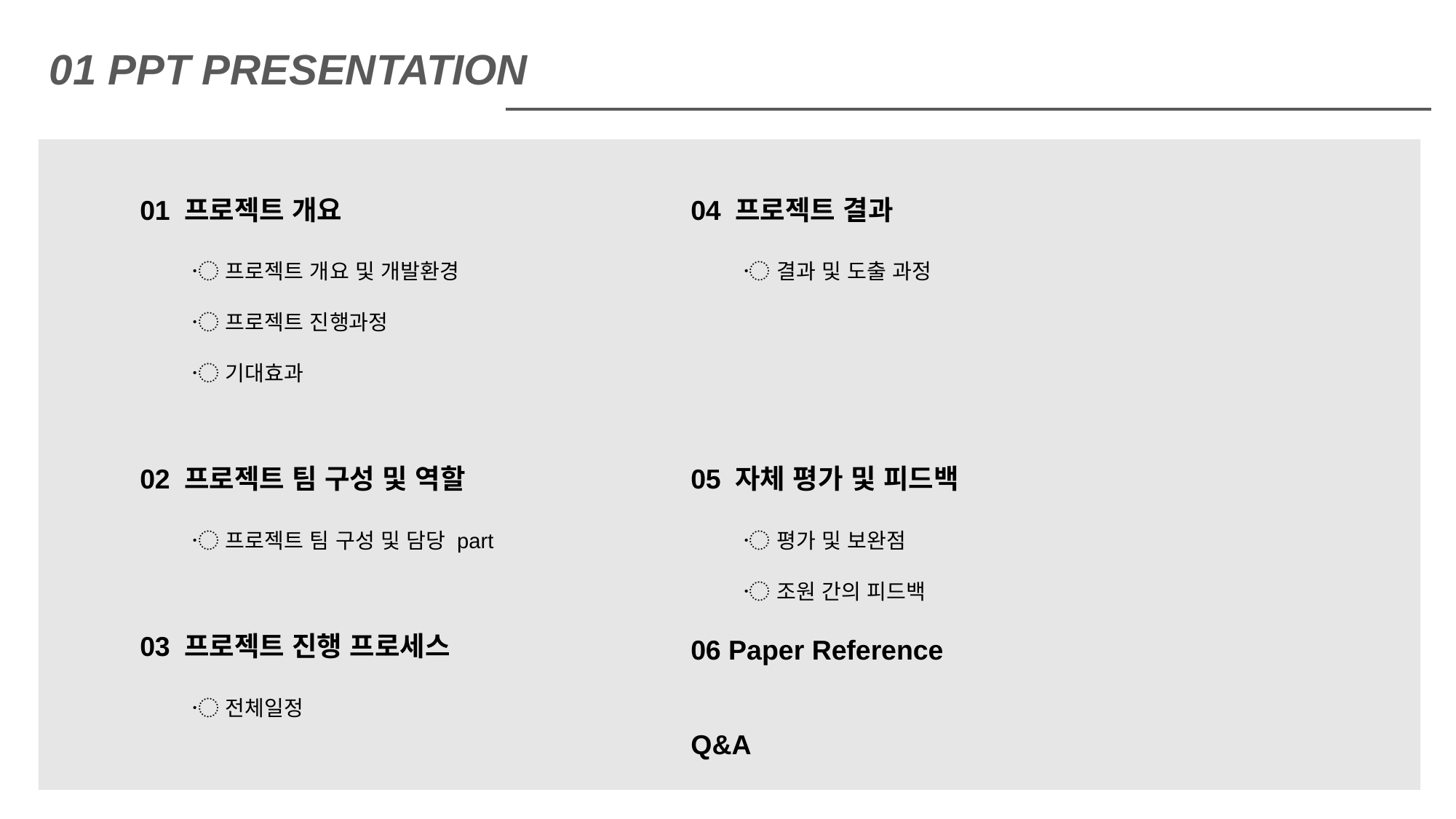

01 PPT PRESENTATION

01 프로젝트 개요

        〮 프로젝트 개요 및 개발환경

        〮 프로젝트 진행과정

        〮 기대효과

02 프로젝트 팀 구성 및 역할

        〮 프로젝트 팀 구성 및 담당 part

03 프로젝트 진행 프로세스

        〮 전체일정

04 프로젝트 결과

        〮 결과 및 도출 과정

05 자체 평가 및 피드백

        〮 평가 및 보완점

        〮 조원 간의 피드백

06 Paper Reference

Q&A